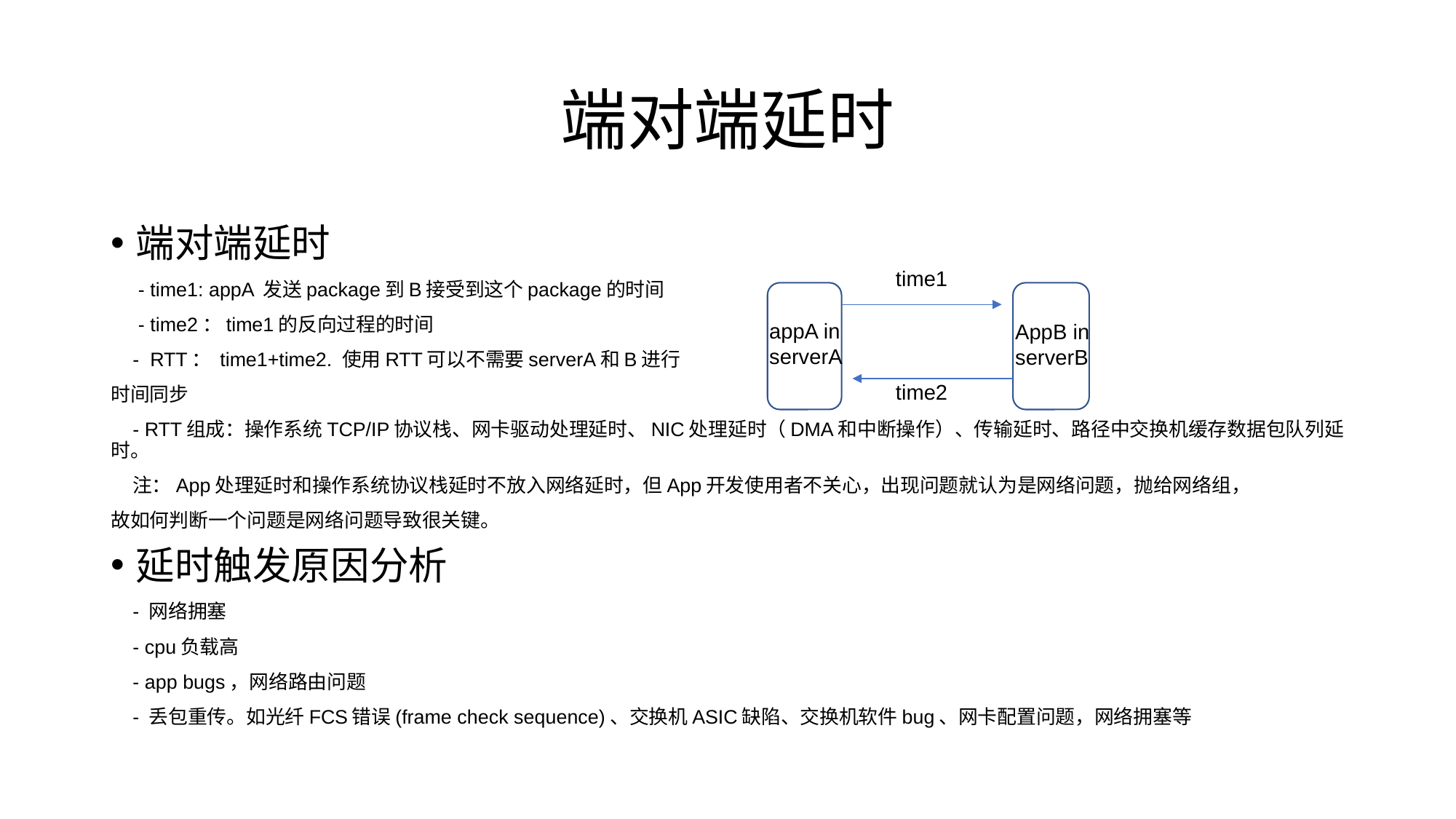

# 端对端延时
端对端延时
     - time1: appA 发送package到B接受到这个package的时间
     - time2：time1的反向过程的时间
    -  RTT： time1+time2. 使用RTT可以不需要serverA和B进行
时间同步
    - RTT组成：操作系统TCP/IP协议栈、网卡驱动处理延时、NIC处理延时（DMA和中断操作）、传输延时、路径中交换机缓存数据包队列延时。
    注：App处理延时和操作系统协议栈延时不放入网络延时，但App开发使用者不关心，出现问题就认为是网络问题，抛给网络组，
故如何判断一个问题是网络问题导致很关键。
延时触发原因分析
    - 网络拥塞
    - cpu负载高
    - app bugs，网络路由问题
    - 丢包重传。如光纤FCS错误(frame check sequence)、交换机ASIC缺陷、交换机软件bug、网卡配置问题，网络拥塞等
time1

appA in
serverA
AppB in
serverB
time2